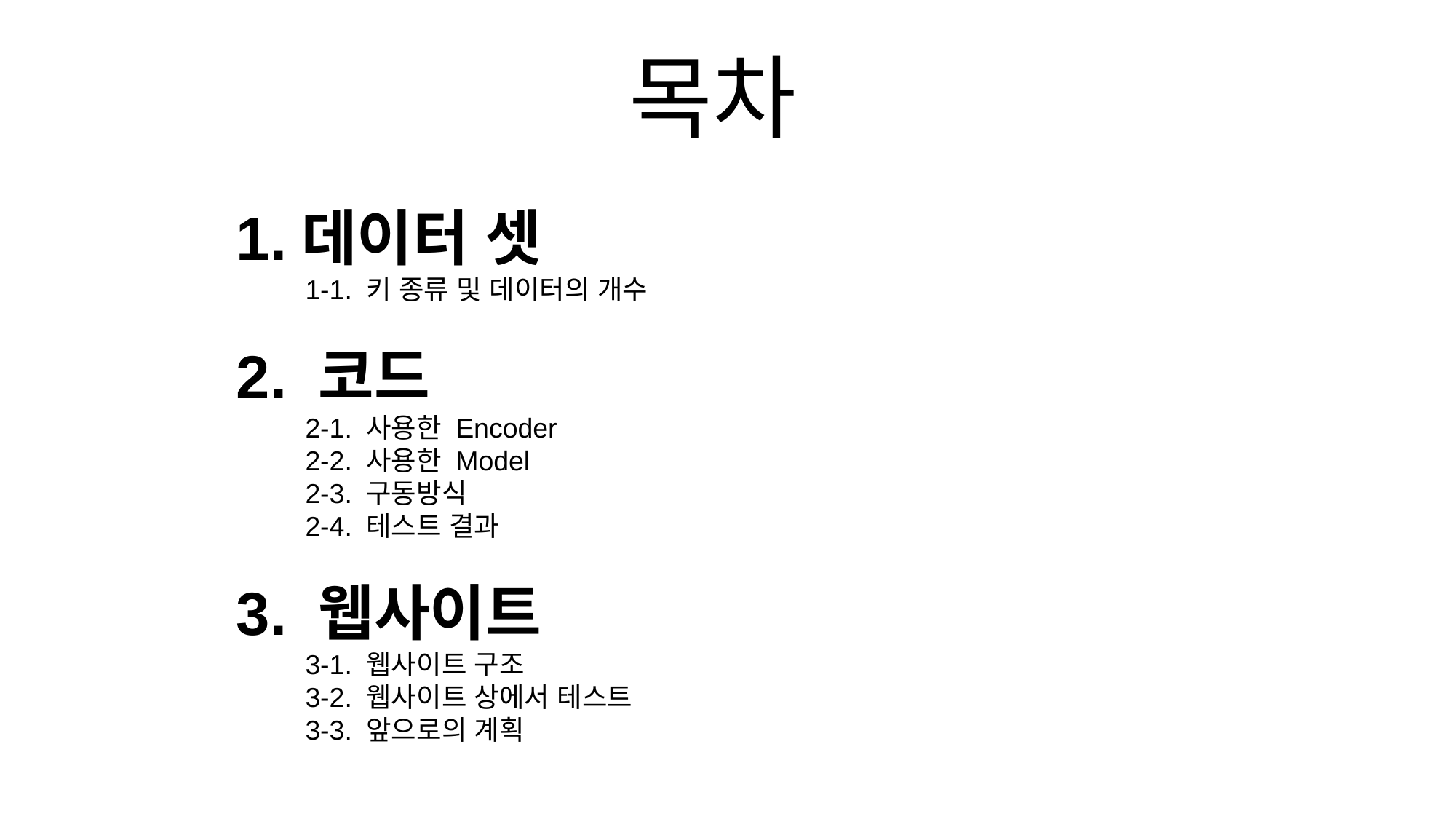

# 목차
1.데이터 셋
         1-1. 키 종류 및 데이터의 개수

2. 코드
         2-1. 사용한 Encoder
         2-2. 사용한 Model
         2-3. 구동방식
         2-4. 테스트 결과

3. 웹사이트
         3-1. 웹사이트 구조
         3-2. 웹사이트 상에서 테스트
         3-3. 앞으로의 계획